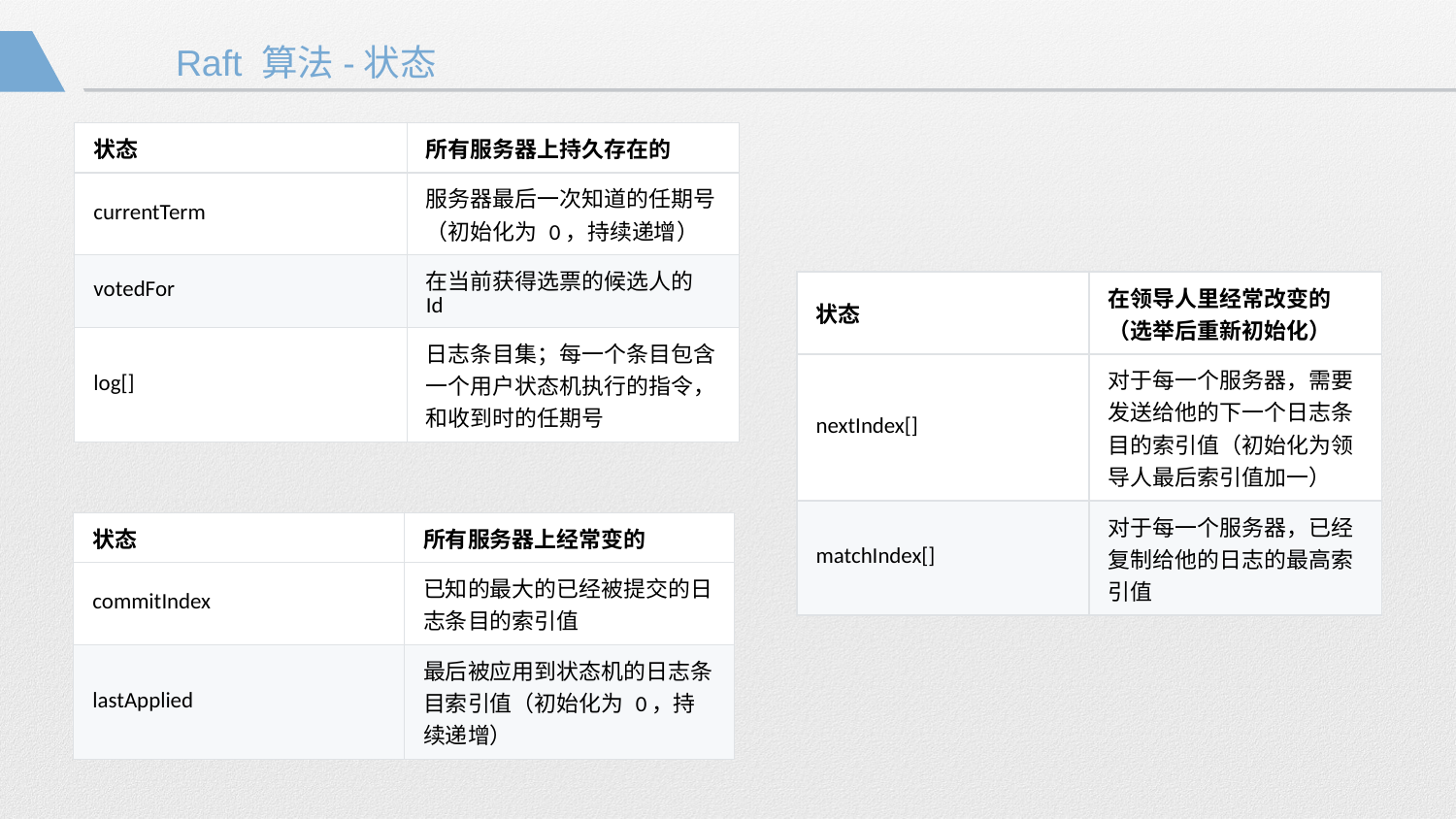

Raft 算法-状态
| 状态 | 所有服务器上持久存在的 |
| --- | --- |
| currentTerm | 服务器最后一次知道的任期号（初始化为 0，持续递增） |
| votedFor | 在当前获得选票的候选人的 Id |
| log[] | 日志条目集；每一个条目包含一个用户状态机执行的指令，和收到时的任期号 |
| 状态 | 在领导人里经常改变的 （选举后重新初始化） |
| --- | --- |
| nextIndex[] | 对于每一个服务器，需要发送给他的下一个日志条目的索引值（初始化为领导人最后索引值加一） |
| matchIndex[] | 对于每一个服务器，已经复制给他的日志的最高索引值 |
| 状态 | 所有服务器上经常变的 |
| --- | --- |
| commitIndex | 已知的最大的已经被提交的日志条目的索引值 |
| lastApplied | 最后被应用到状态机的日志条目索引值（初始化为 0，持续递增） |